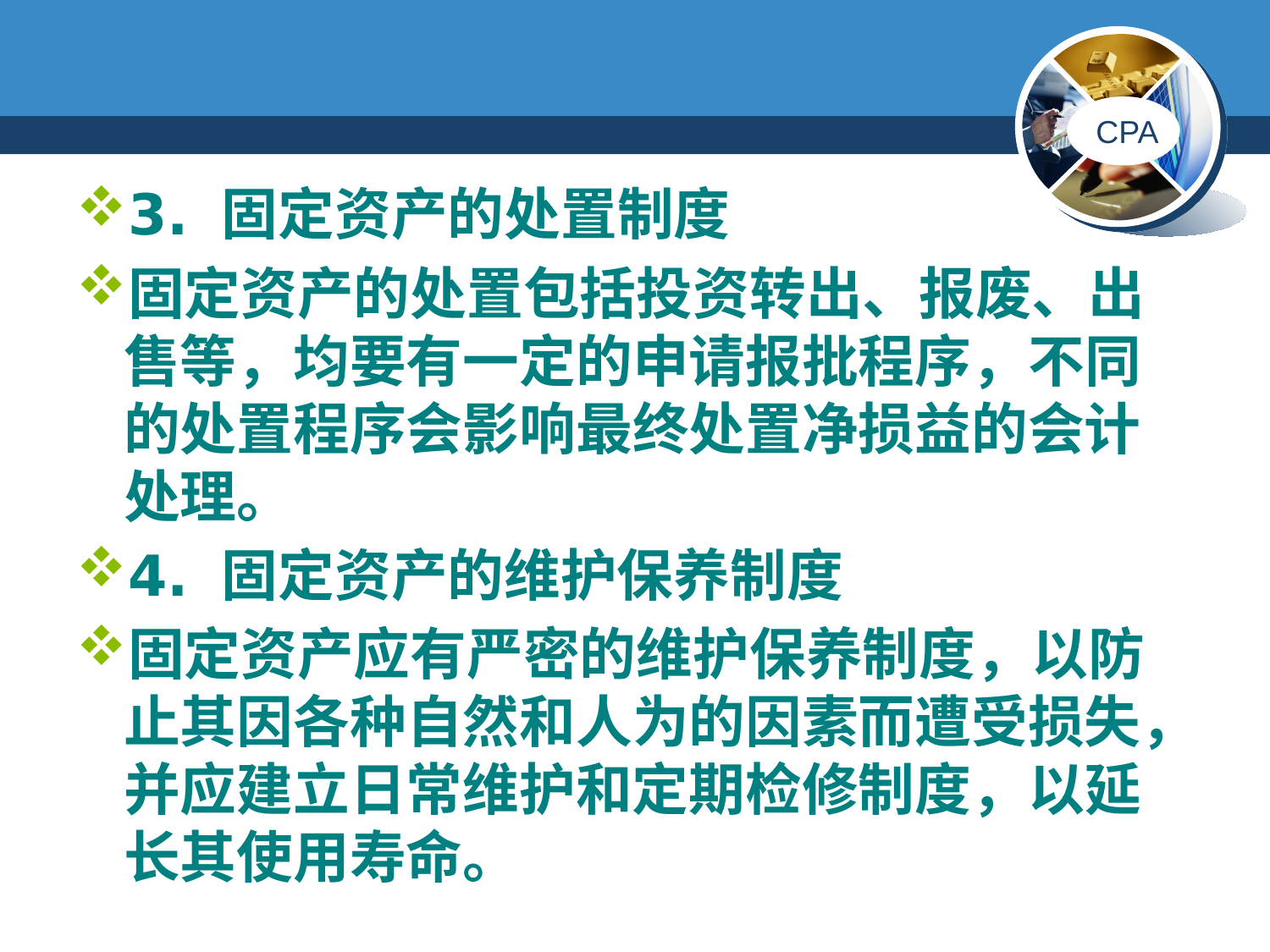

#
3. 固定资产的处置制度
固定资产的处置包括投资转出、报废、出售等，均要有一定的申请报批程序，不同的处置程序会影响最终处置净损益的会计处理。
4. 固定资产的维护保养制度
固定资产应有严密的维护保养制度，以防止其因各种自然和人为的因素而遭受损失，并应建立日常维护和定期检修制度，以延长其使用寿命。